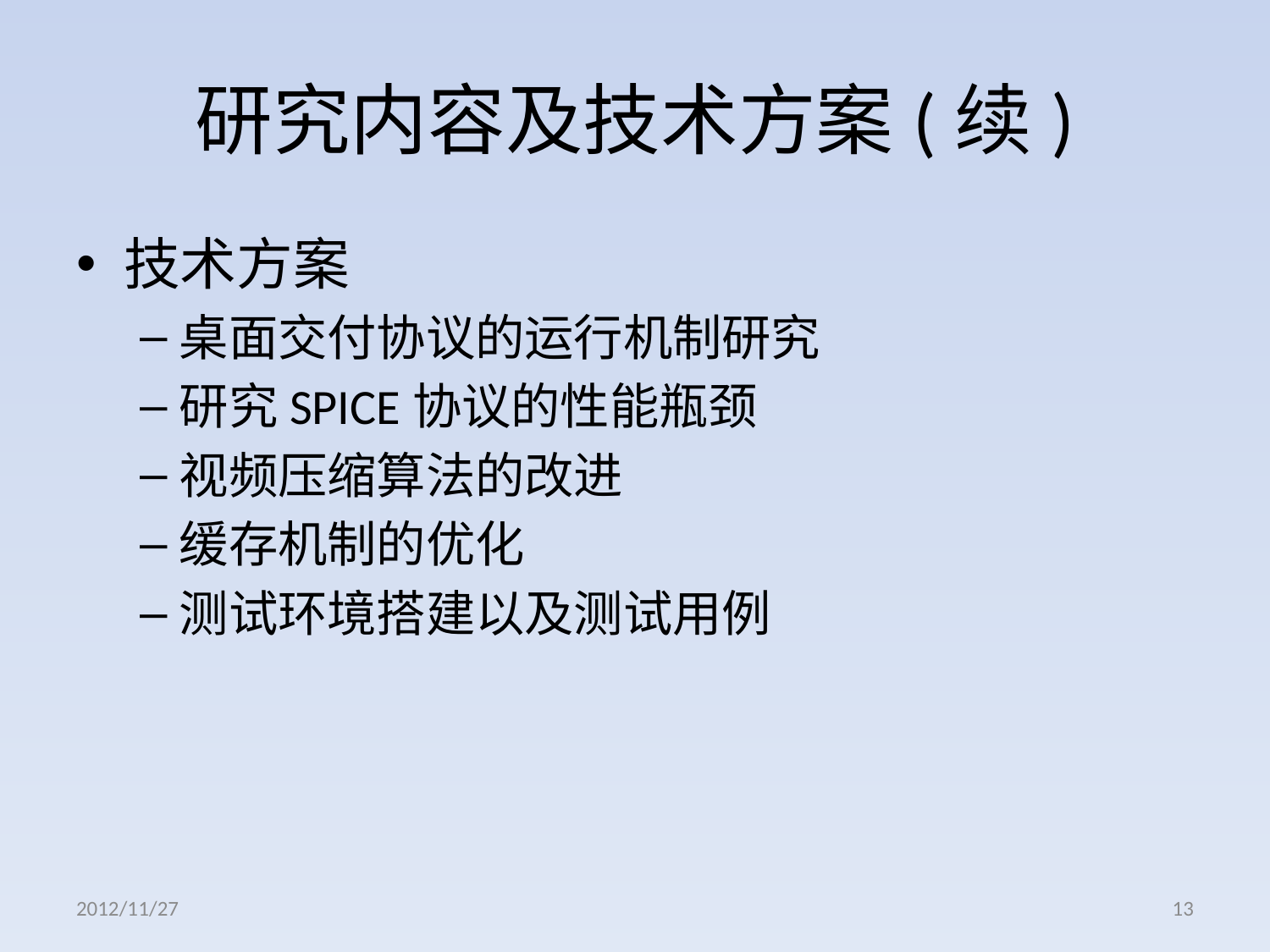

# 研究内容及技术方案(续)
技术方案
桌面交付协议的运行机制研究
研究SPICE协议的性能瓶颈
视频压缩算法的改进
缓存机制的优化
测试环境搭建以及测试用例
2012/11/27
13